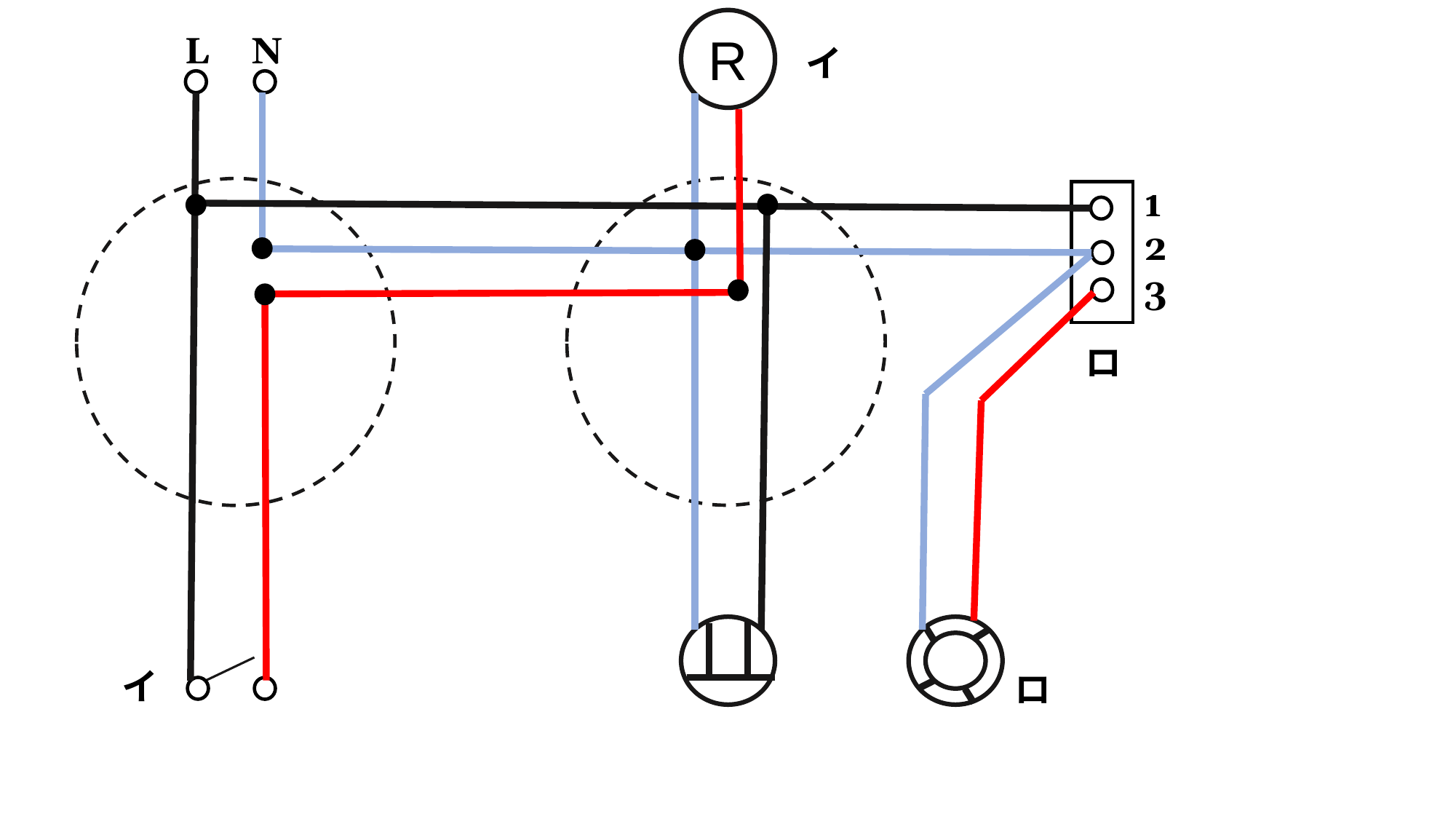

R
L
N
イ

1
2
3

ロ

イ
ロ